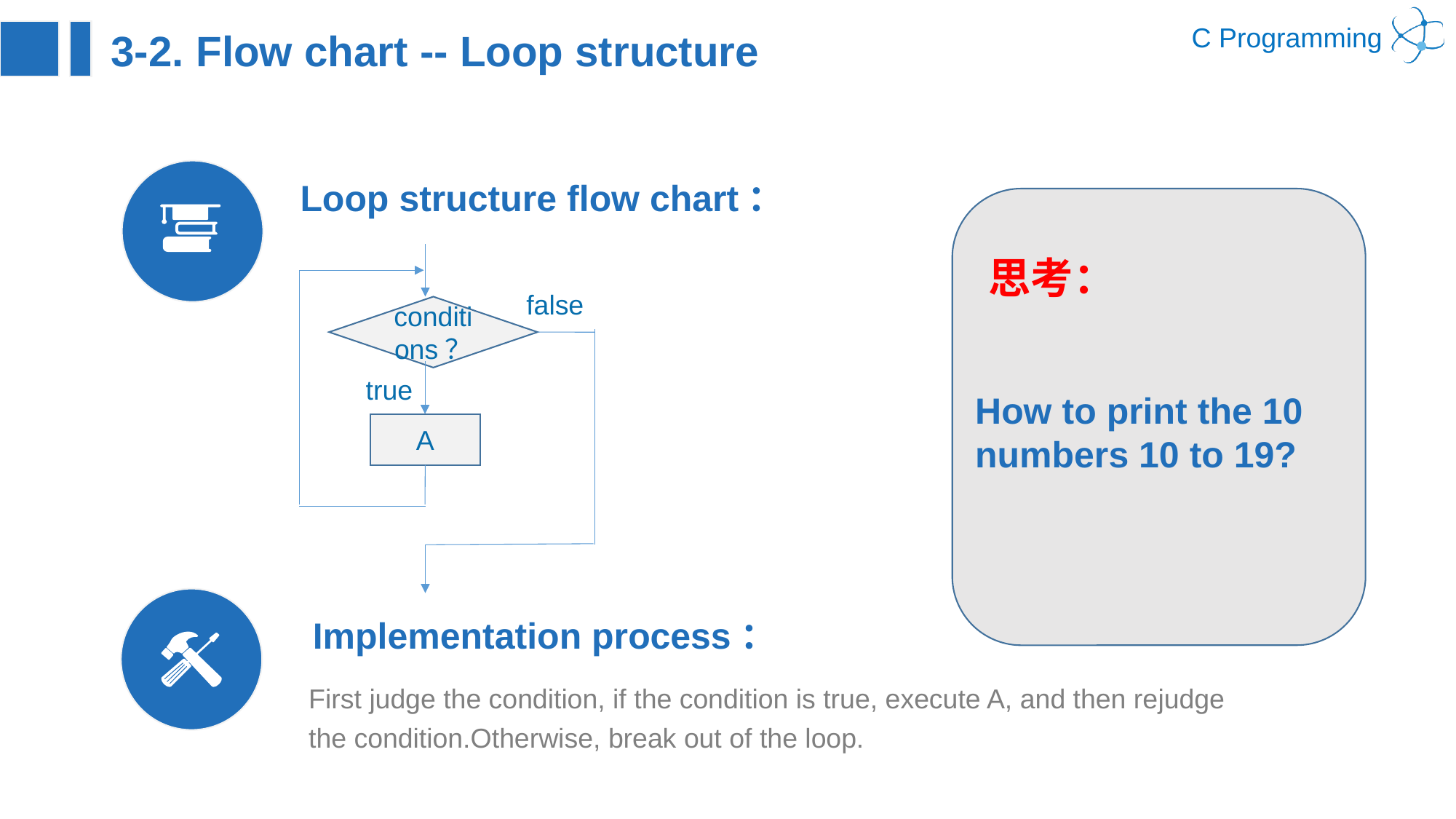

3-2. Flow chart -- Loop structure

Loop structure flow chart：

思考：
false
conditions？
true
How to print the 10 numbers 10 to 19?
A

Implementation process：
First judge the condition, if the condition is true, execute A, and then rejudge the condition.Otherwise, break out of the loop.